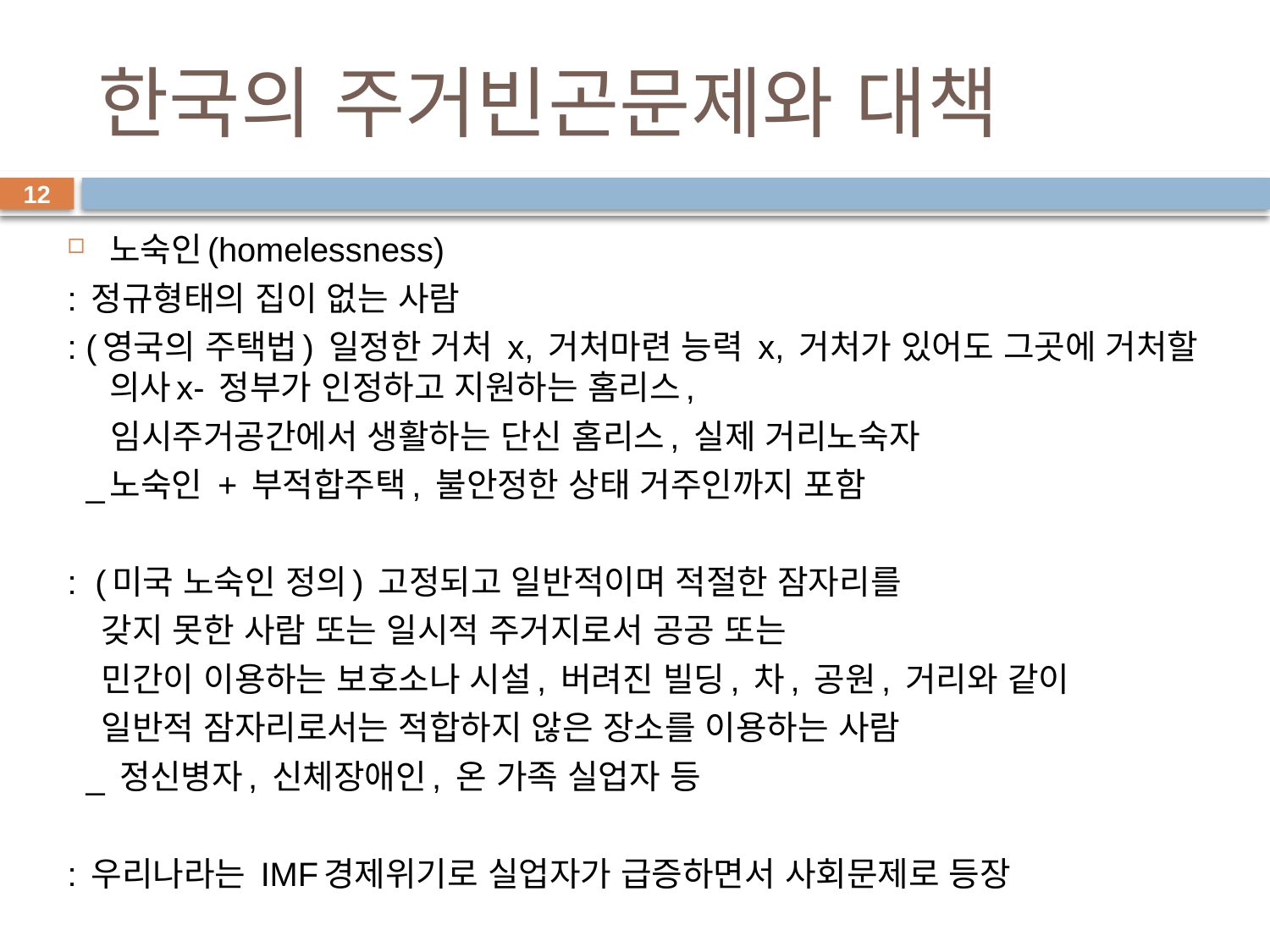

# 한국의 주거빈곤문제와 대책
12
노숙인(homelessness)
: 정규형태의 집이 없는 사람
: (영국의 주택법) 일정한 거처 x, 거처마련 능력 x, 거처가 있어도 그곳에 거처할 의사x- 정부가 인정하고 지원하는 홈리스,
    임시주거공간에서 생활하는 단신 홈리스, 실제 거리노숙자
  _노숙인 + 부적합주택, 불안정한 상태 거주인까지 포함

:  (미국 노숙인 정의) 고정되고 일반적이며 적절한 잠자리를
   갖지 못한 사람 또는 일시적 주거지로서 공공 또는
   민간이 이용하는 보호소나 시설, 버려진 빌딩, 차, 공원, 거리와 같이
   일반적 잠자리로서는 적합하지 않은 장소를 이용하는 사람
  _ 정신병자, 신체장애인, 온 가족 실업자 등

: 우리나라는 IMF경제위기로 실업자가 급증하면서 사회문제로 등장